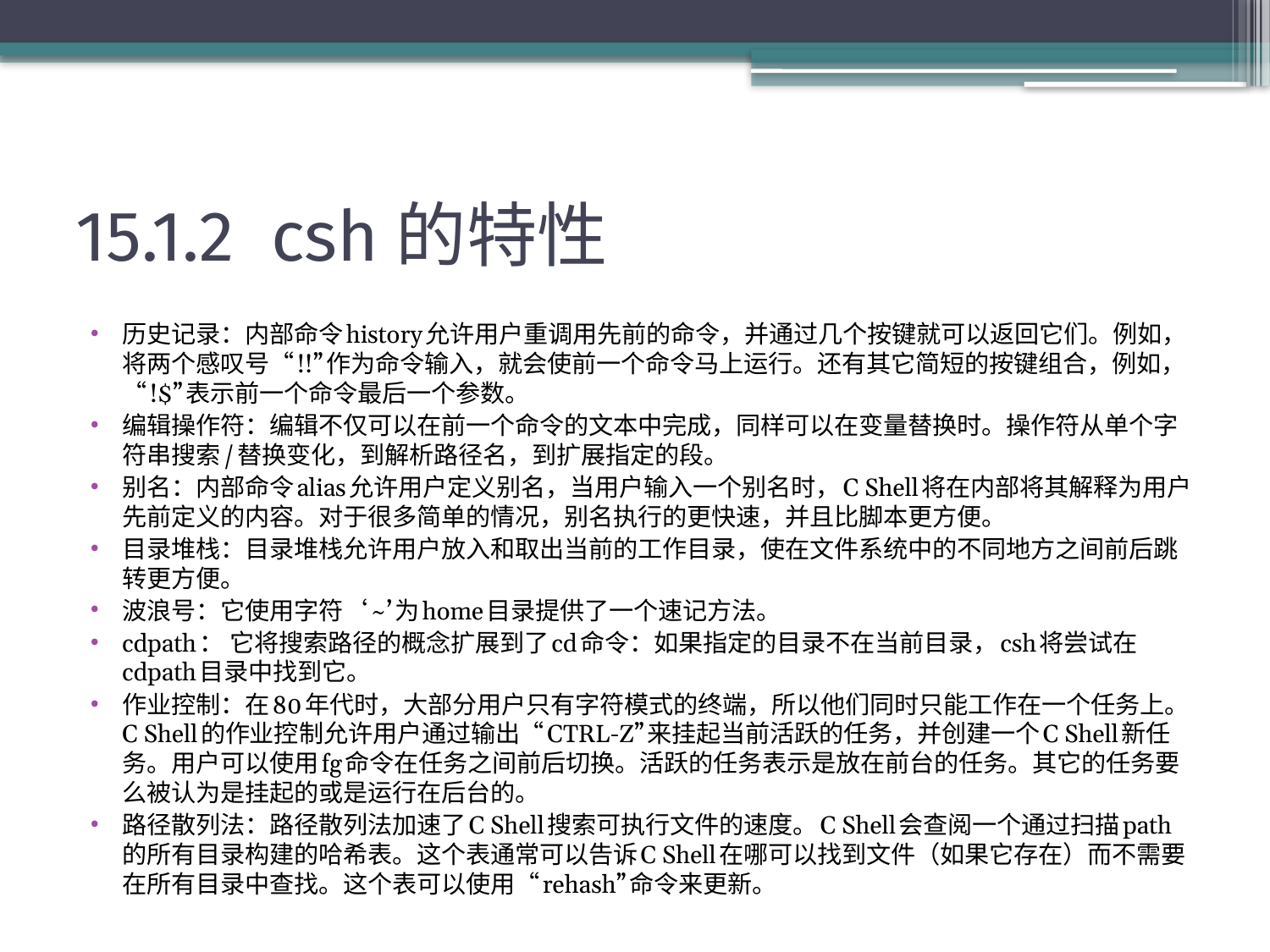

# 15.1.2  csh的特性
历史记录：内部命令history允许用户重调用先前的命令，并通过几个按键就可以返回它们。例如，将两个感叹号“!!”作为命令输入，就会使前一个命令马上运行。还有其它简短的按键组合，例如，“!$”表示前一个命令最后一个参数。
编辑操作符：编辑不仅可以在前一个命令的文本中完成，同样可以在变量替换时。操作符从单个字符串搜索/替换变化，到解析路径名，到扩展指定的段。
别名：内部命令alias允许用户定义别名，当用户输入一个别名时，C Shell将在内部将其解释为用户先前定义的内容。对于很多简单的情况，别名执行的更快速，并且比脚本更方便。
目录堆栈：目录堆栈允许用户放入和取出当前的工作目录，使在文件系统中的不同地方之间前后跳转更方便。
波浪号：它使用字符‘~’为home目录提供了一个速记方法。
cdpath： 它将搜索路径的概念扩展到了cd命令：如果指定的目录不在当前目录，csh将尝试在cdpath目录中找到它。
作业控制：在80年代时，大部分用户只有字符模式的终端，所以他们同时只能工作在一个任务上。C Shell的作业控制允许用户通过输出“CTRL-Z”来挂起当前活跃的任务，并创建一个C Shell新任务。用户可以使用fg命令在任务之间前后切换。活跃的任务表示是放在前台的任务。其它的任务要么被认为是挂起的或是运行在后台的。
路径散列法：路径散列法加速了C Shell搜索可执行文件的速度。C Shell会查阅一个通过扫描path的所有目录构建的哈希表。这个表通常可以告诉C Shell在哪可以找到文件（如果它存在）而不需要在所有目录中查找。这个表可以使用“rehash”命令来更新。